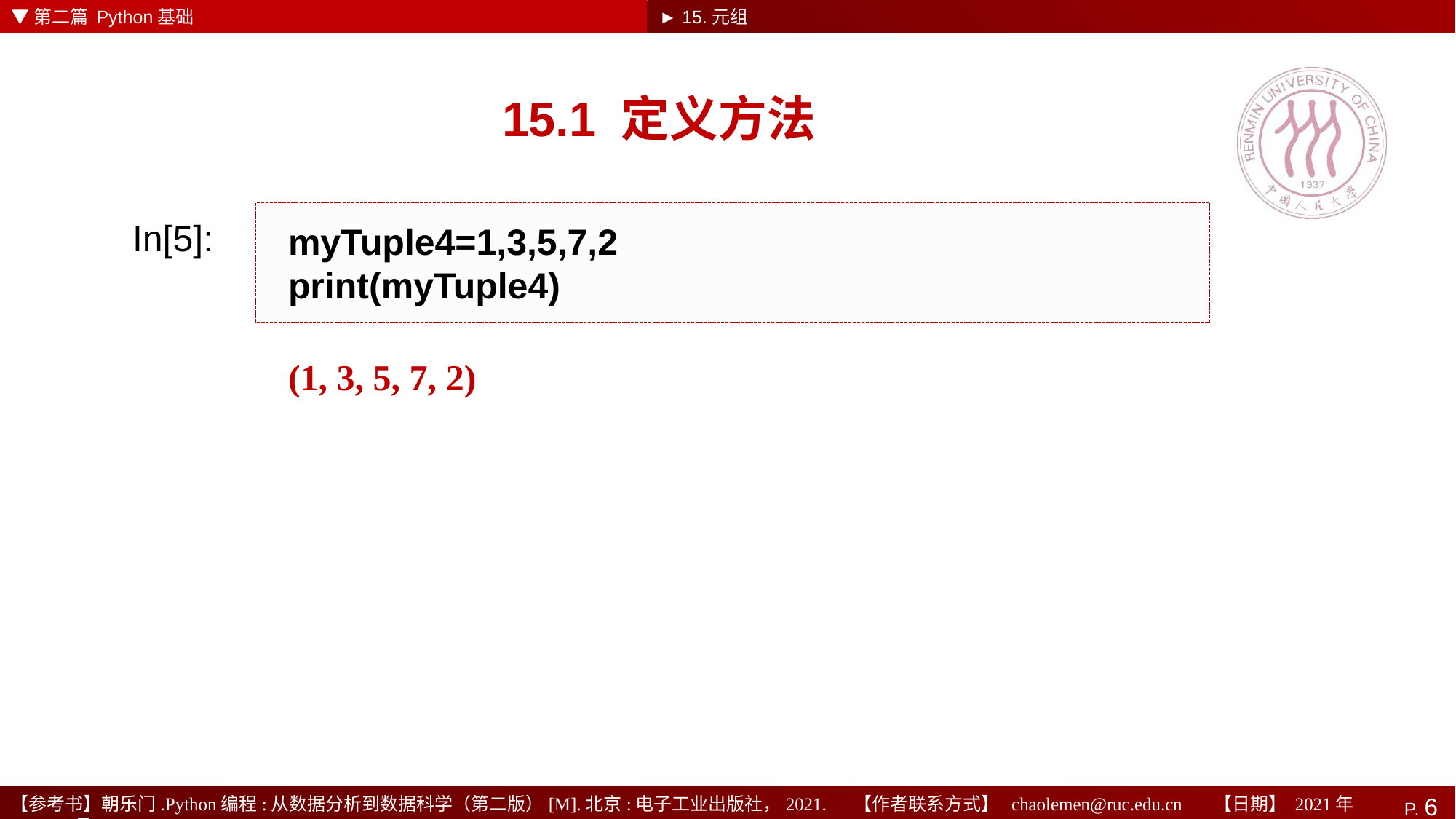

▼第二篇 Python基础
► 15.元组
# 15.1 定义方法
myTuple4=1,3,5,7,2
print(myTuple4)
In[5]:
(1, 3, 5, 7, 2)